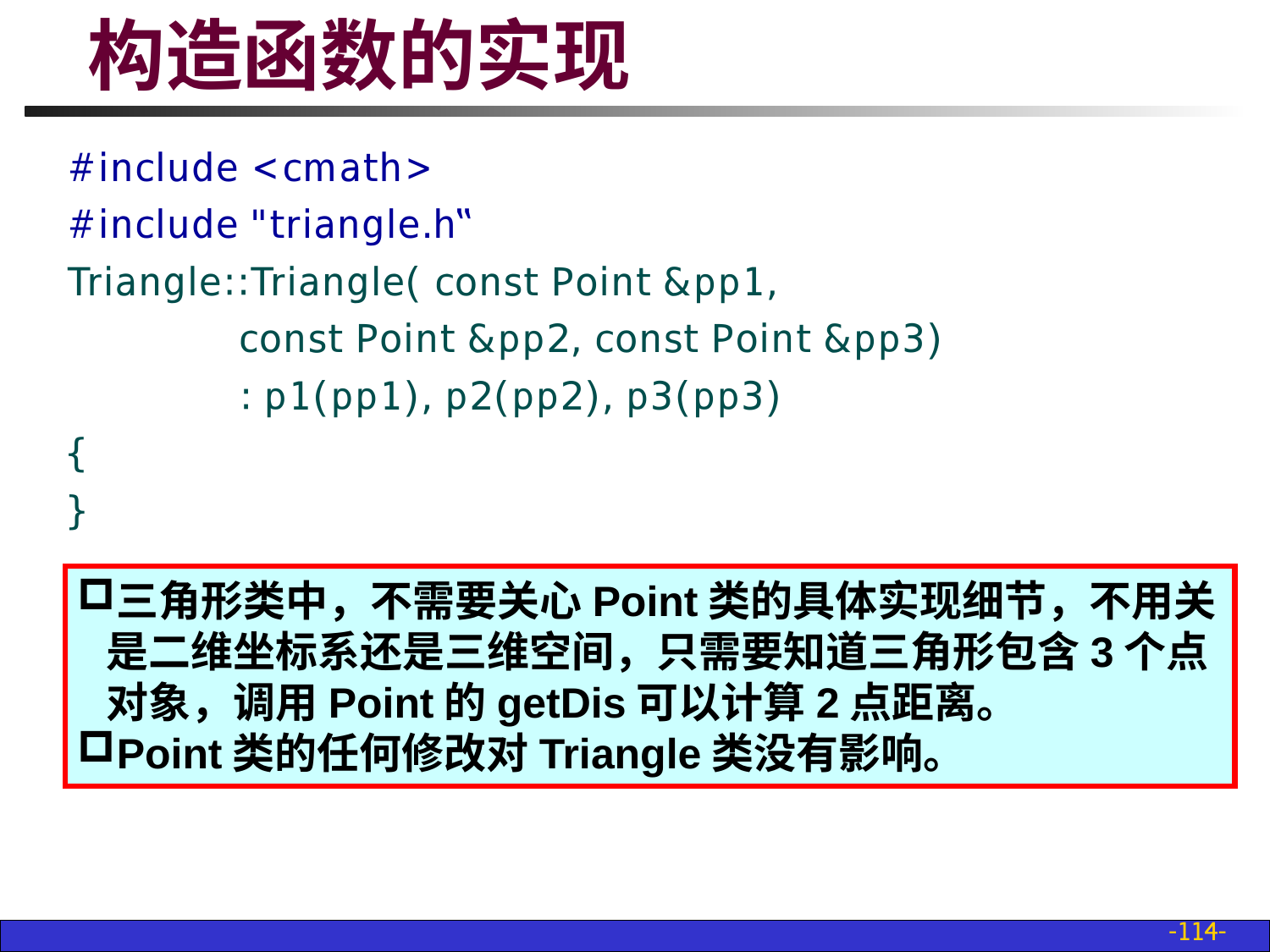

# 构造函数的实现
#include <cmath>
#include "triangle.h“
Triangle::Triangle( const Point &pp1,
		const Point &pp2, const Point &pp3)
		: p1(pp1), p2(pp2), p3(pp3)
{
}
三角形类中，不需要关心Point类的具体实现细节，不用关
  是二维坐标系还是三维空间，只需要知道三角形包含3个点
  对象，调用Point的getDis可以计算2点距离。
Point类的任何修改对Triangle类没有影响。
-114-